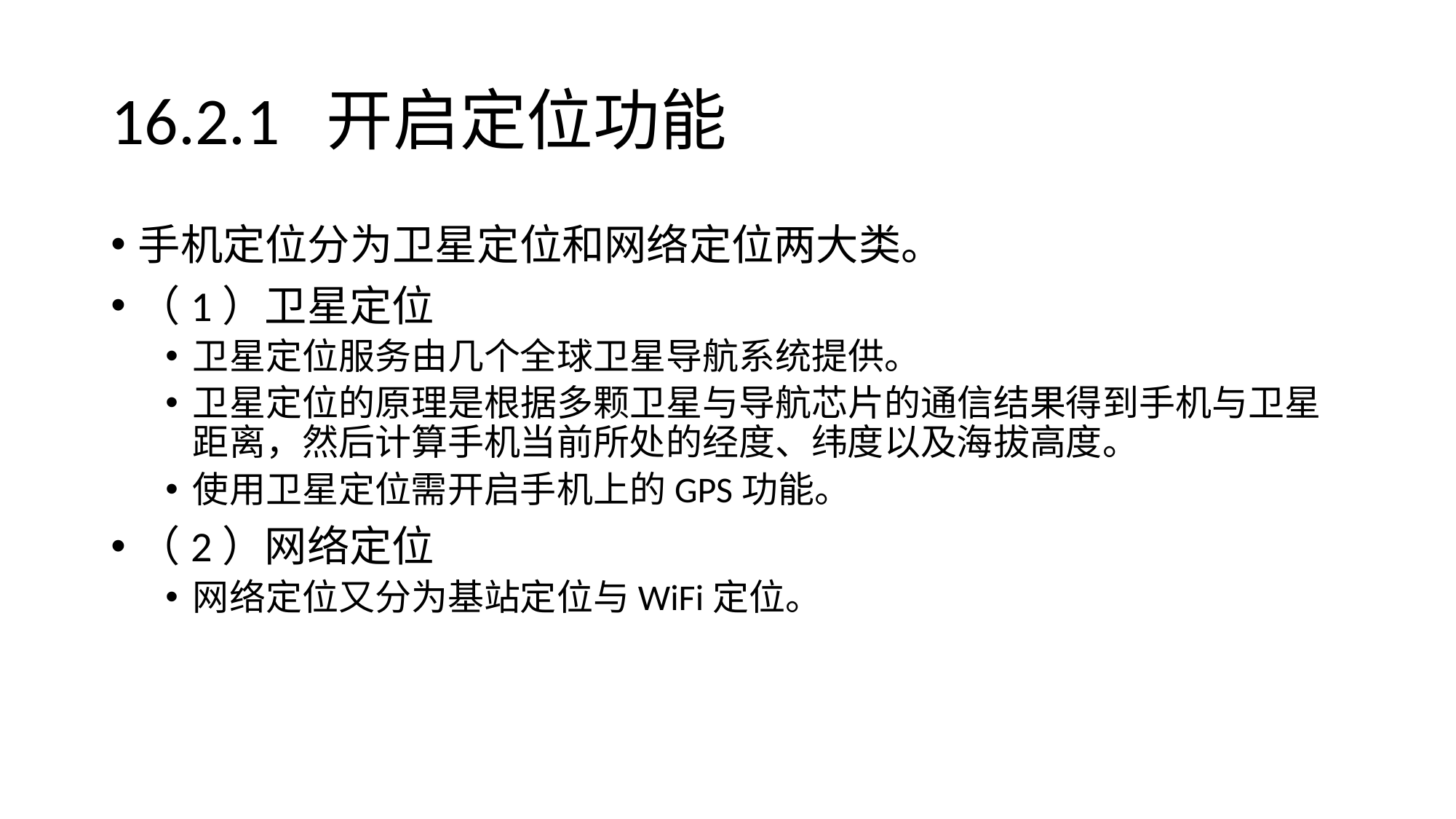

# 16.2.1  开启定位功能
手机定位分为卫星定位和网络定位两大类。
（1）卫星定位
卫星定位服务由几个全球卫星导航系统提供。
卫星定位的原理是根据多颗卫星与导航芯片的通信结果得到手机与卫星距离，然后计算手机当前所处的经度、纬度以及海拔高度。
使用卫星定位需开启手机上的GPS功能。
（2）网络定位
网络定位又分为基站定位与WiFi定位。